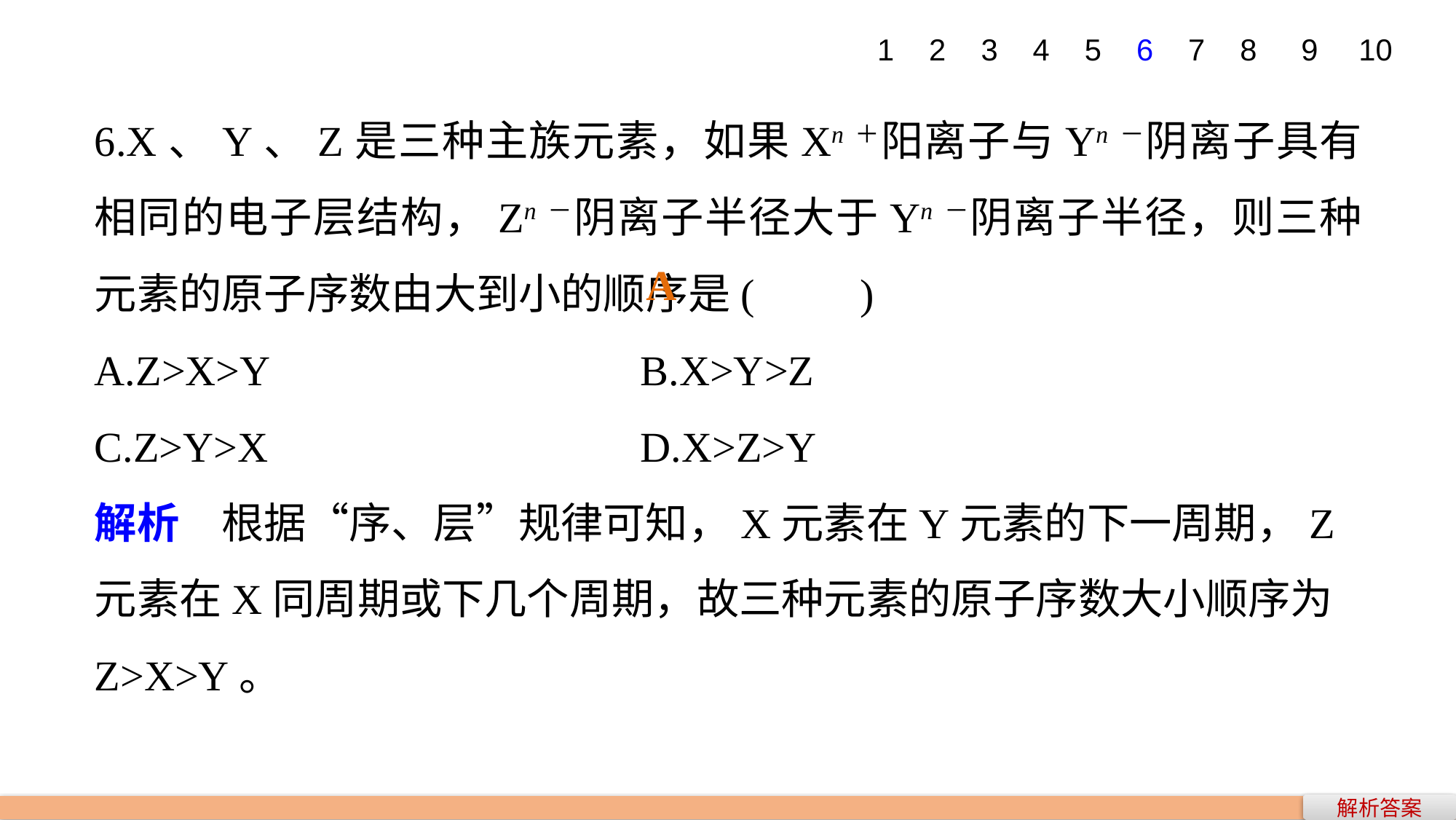

1
2
3
4
5
6
7
8
9
10
6.X、Y、Z是三种主族元素，如果Xn＋阳离子与Yn－阴离子具有相同的电子层结构，Zn－阴离子半径大于Yn－阴离子半径，则三种元素的原子序数由大到小的顺序是(　　)
A.Z>X>Y  				B.X>Y>Z
C.Z>Y>X  				D.X>Z>Y
解析　根据“序、层”规律可知，X元素在Y元素的下一周期，Z元素在X同周期或下几个周期，故三种元素的原子序数大小顺序为Z>X>Y。
A
解析答案